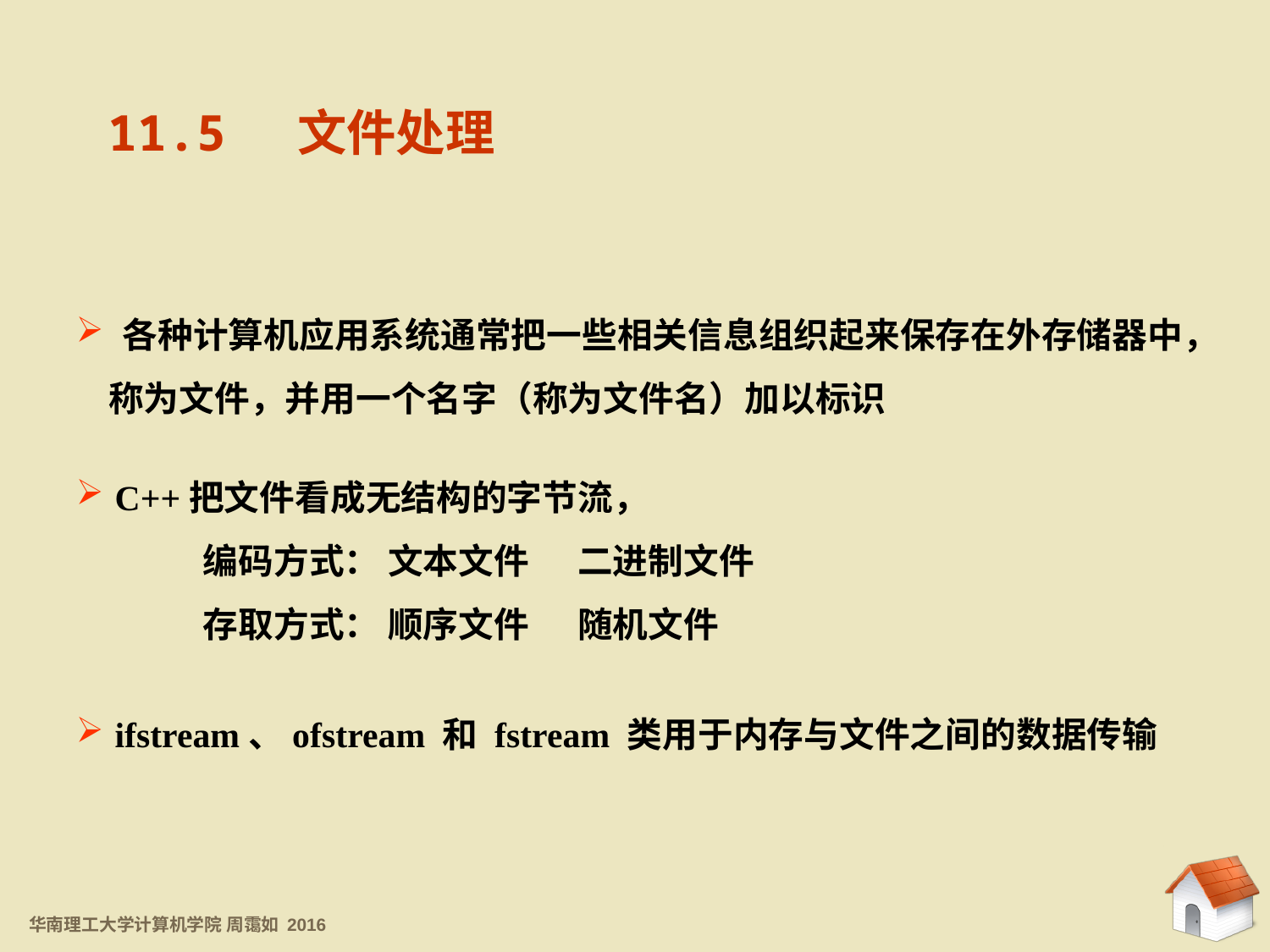

11.5  文件处理
 各种计算机应用系统通常把一些相关信息组织起来保存在外存储器中，
   称为文件，并用一个名字（称为文件名）加以标识
 C++把文件看成无结构的字节流，
	编码方式： 文本文件      二进制文件
	存取方式： 顺序文件      随机文件
 ifstream、ofstream 和 fstream 类用于内存与文件之间的数据传输